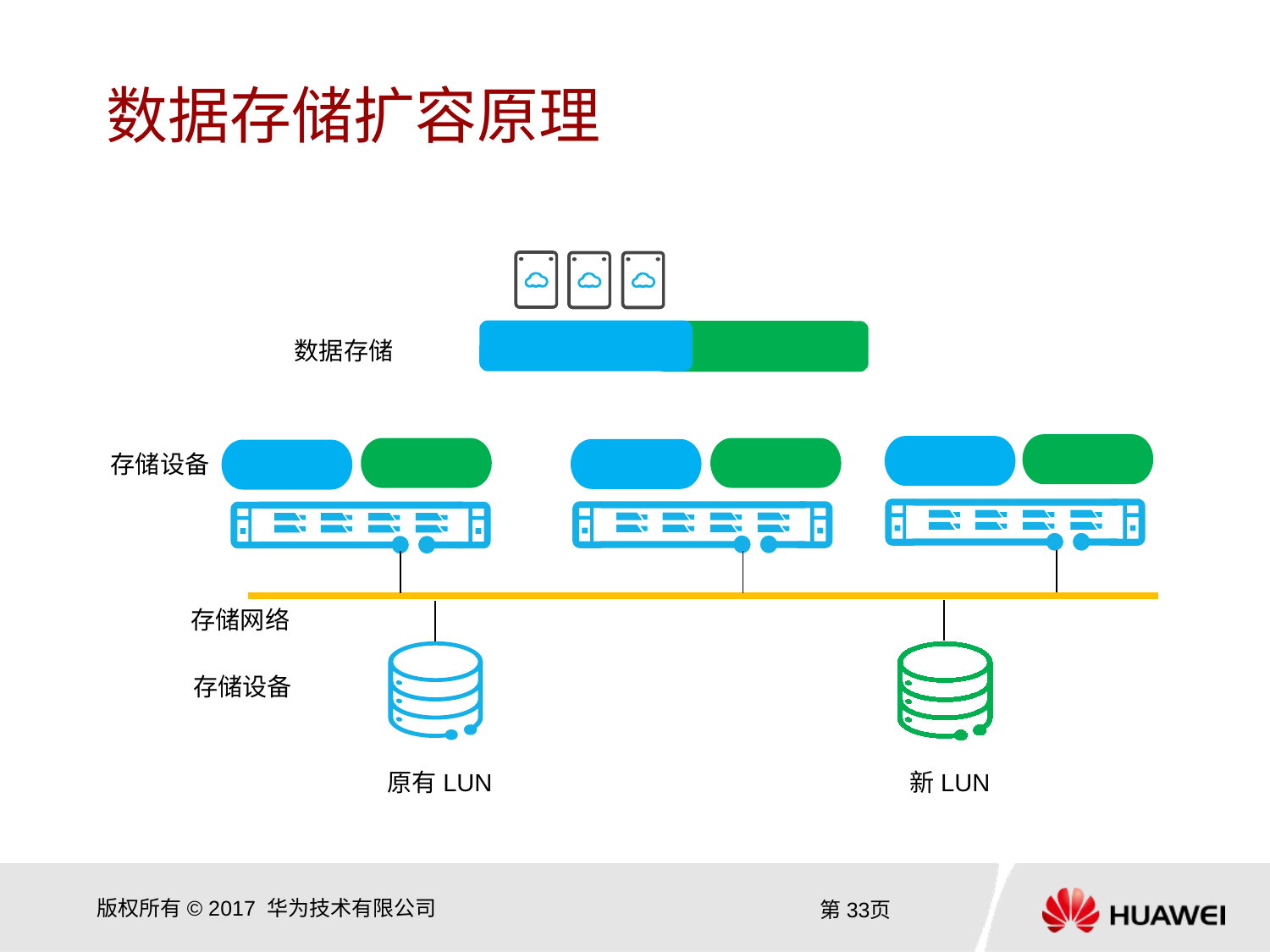

# 数据存储扩容原理

数据存储

存储设备

存储网络

存储设备
原有LUN
新LUN